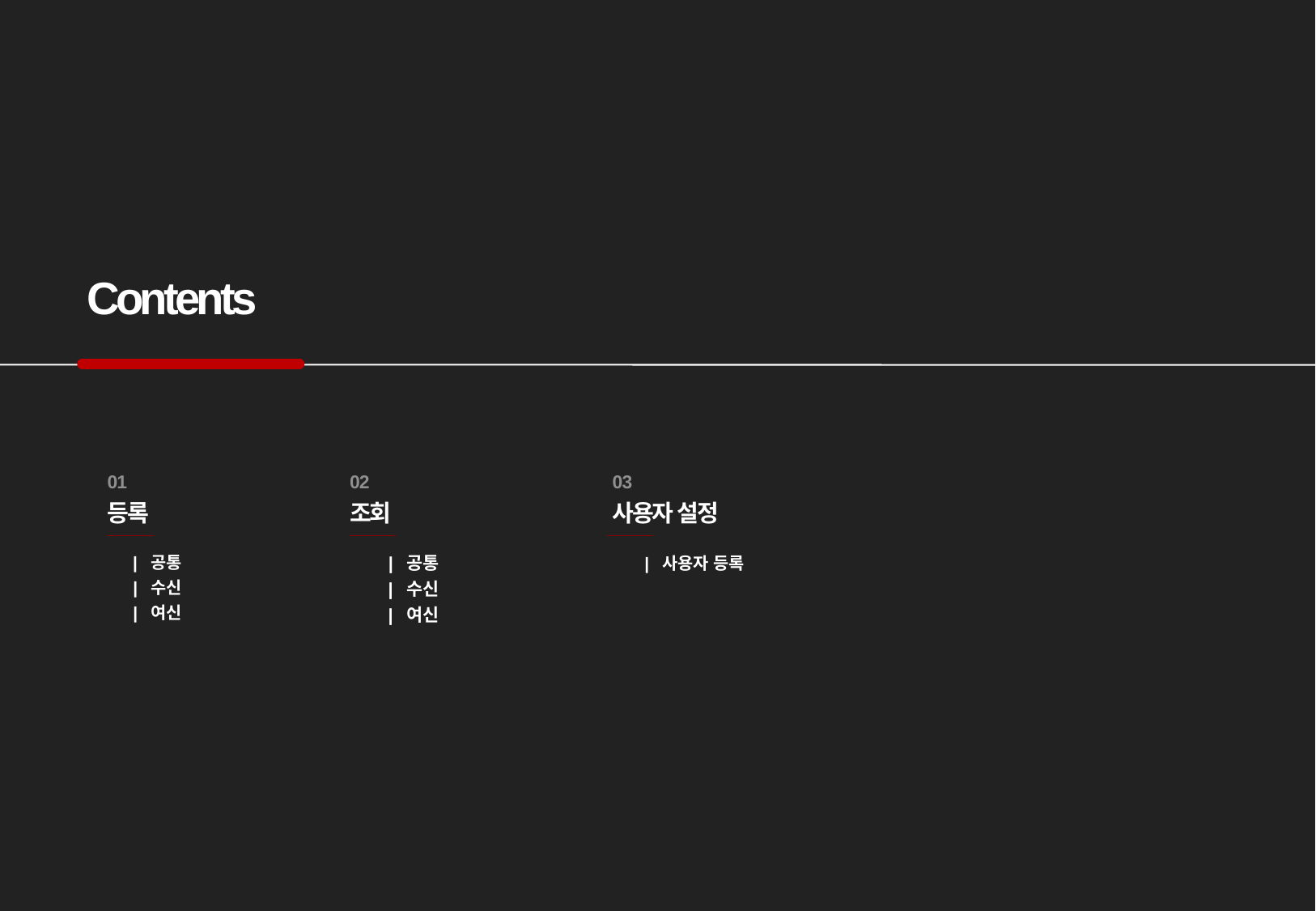

01
등록
01  |  공통
02  |  수신
03  |  여신
02
조회
01  |  공통
02  |  수신
03  |  여신
04   |   업무 상세 페이지

03
사용자 설정
01  |  사용자 등록